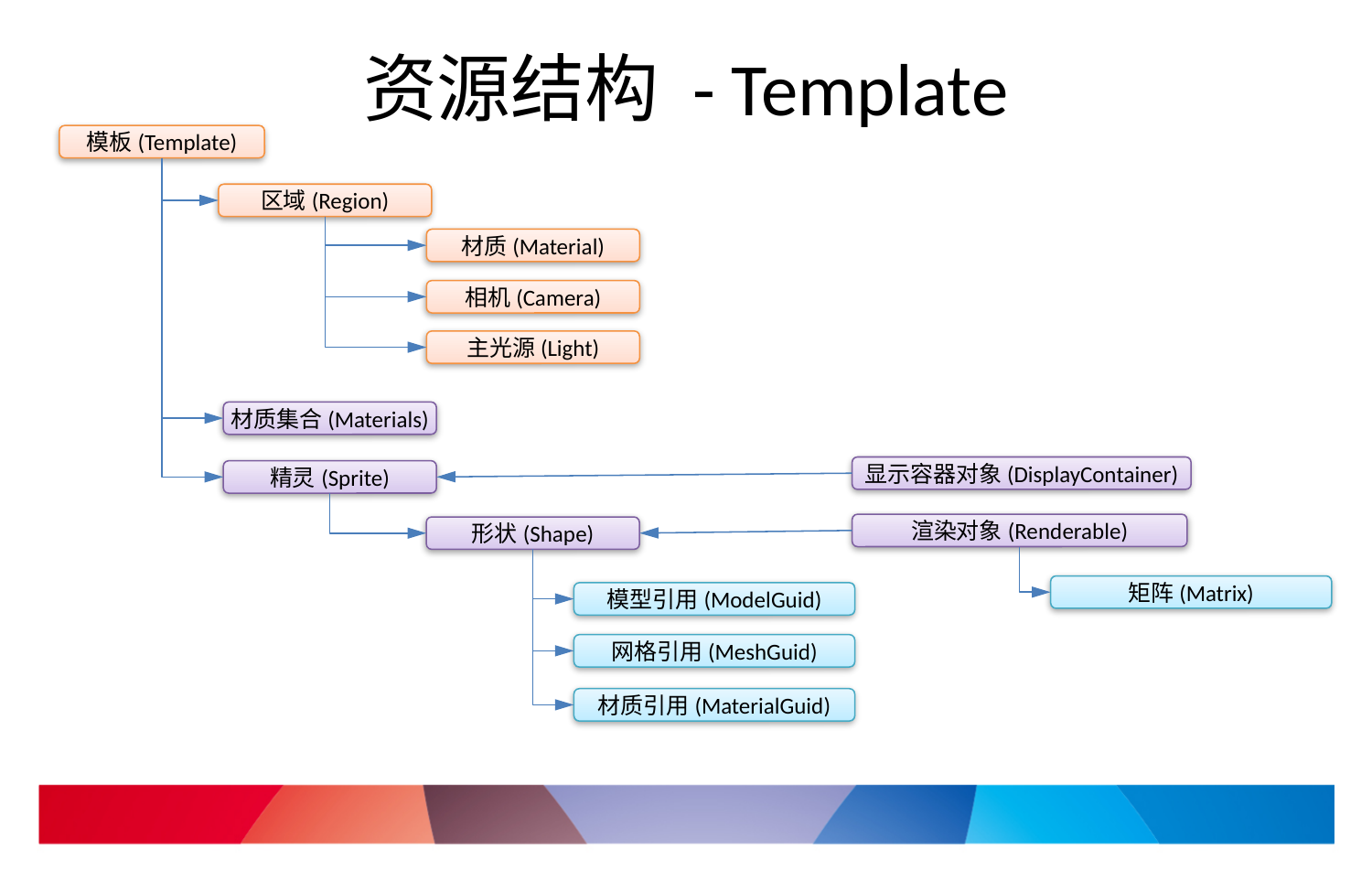

# 资源结构 - Template
模板(Template)
区域(Region)
材质(Material)
相机(Camera)
主光源(Light)
材质集合(Materials)
显示容器对象(DisplayContainer)
精灵(Sprite)
渲染对象(Renderable)
形状(Shape)
矩阵(Matrix)
模型引用(ModelGuid)
网格引用(MeshGuid)
材质引用(MaterialGuid)